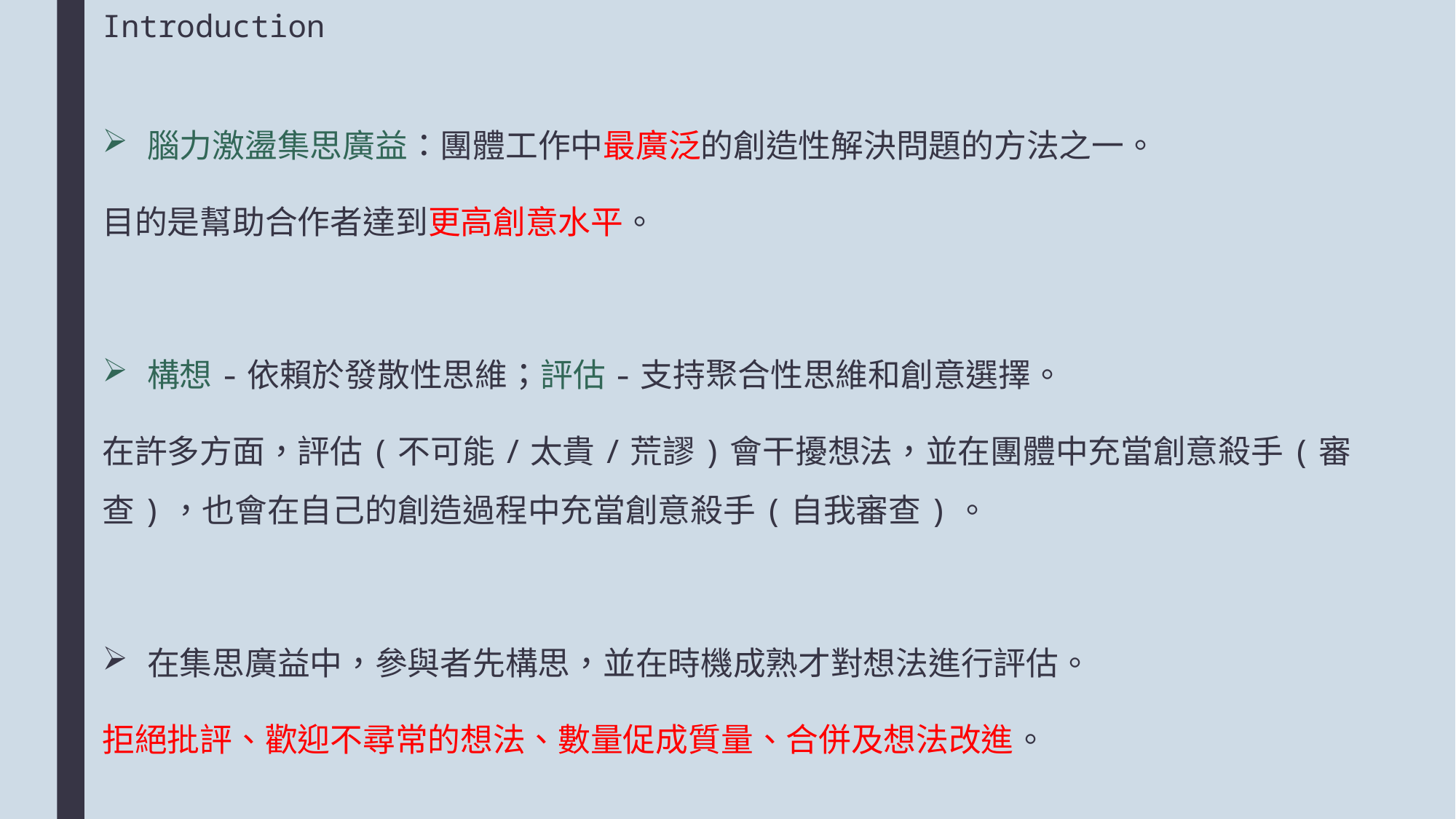

# Introduction
腦力激盪集思廣益：團體工作中最廣泛的創造性解決問題的方法之一。
目的是幫助合作者達到更高創意水平。

構想-依賴於發散性思維；評估-支持聚合性思維和創意選擇。
在許多方面，評估(不可能/太貴/荒謬)會干擾想法，並在團體中充當創意殺手(審查)，也會在自己的創造過程中充當創意殺手(自我審查)。

在集思廣益中，參與者先構思，並在時機成熟才對想法進行評估。
拒絕批評、歡迎不尋常的想法、數量促成質量、合併及想法改進。